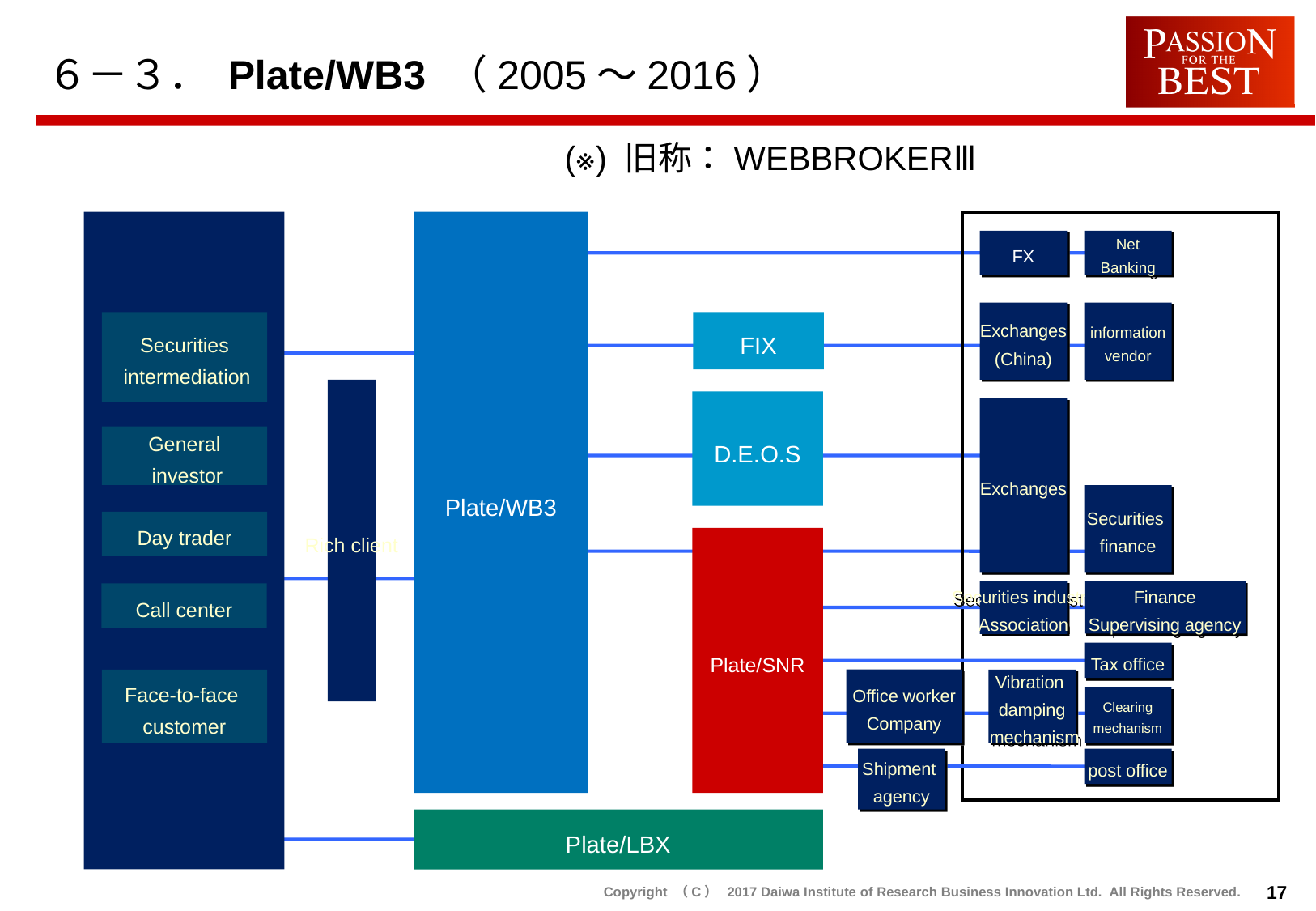

６－３． Plate/WB3 （2005～2016）
(※) 旧称：WEBBROKERⅢ

Plate/WB3

FX
Net
Banking

Exchanges
(China)
information
vendor
Securities
 intermediation
FIX

Rich client
D.E.O.S
Exchanges
General
 investor

Securities
finance
Day trader
Plate/SNR

Securities industry
Association
Finance
Supervising agency
Call center

Tax office

Face-to-face
customer
Office worker
Company
Vibration
damping
 mechanism
Clearing
mechanism

Shipment
agency
post office

Plate/LBX